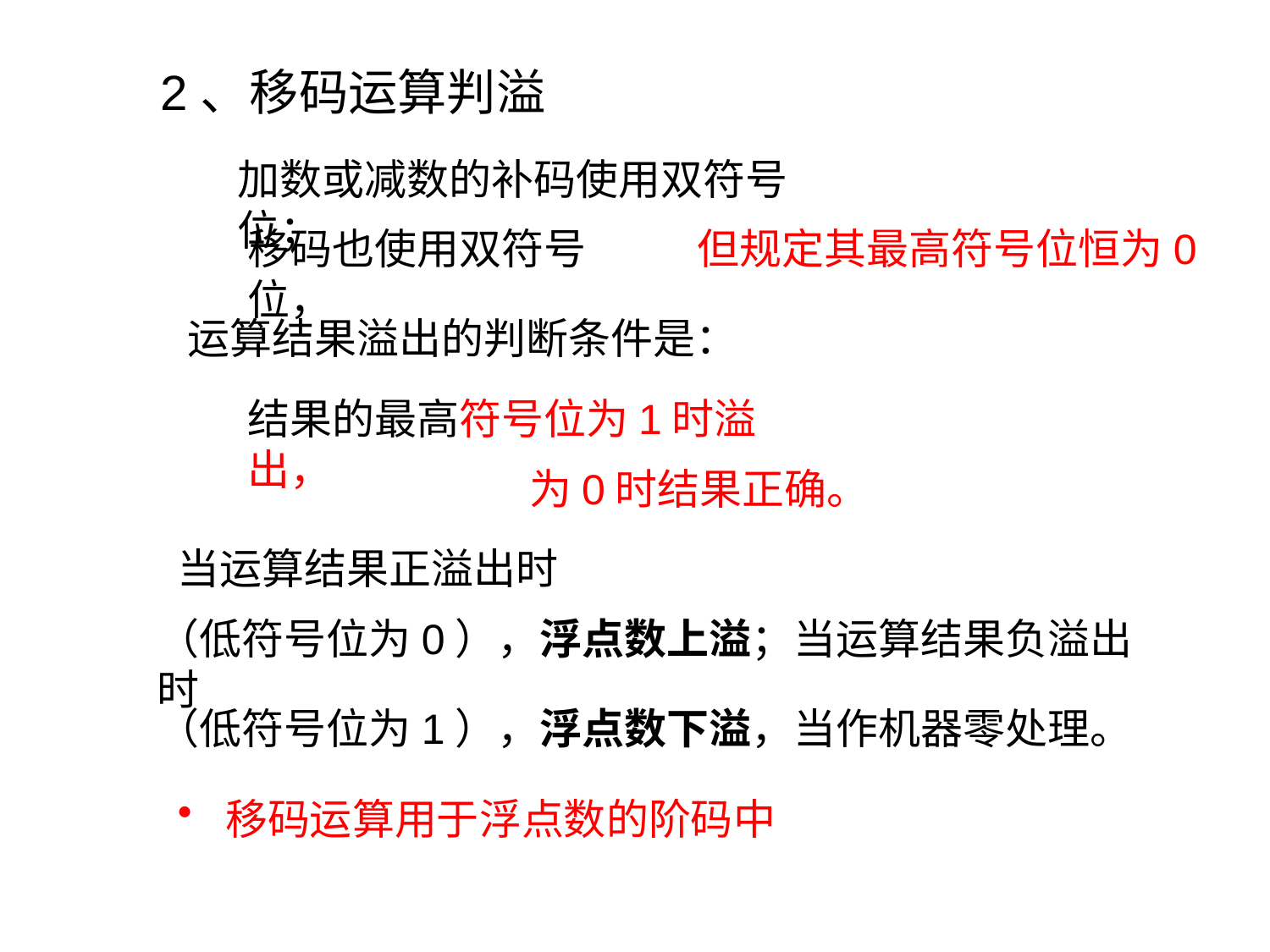

2、移码运算判溢
加数或减数的补码使用双符号位；
移码也使用双符号位，
但规定其最高符号位恒为0
运算结果溢出的判断条件是：
结果的最高符号位为1时溢出，
为0时结果正确。
当运算结果正溢出时
（低符号位为0），浮点数上溢；当运算结果负溢出时
（低符号位为1），浮点数下溢，当作机器零处理。
移码运算用于浮点数的阶码中